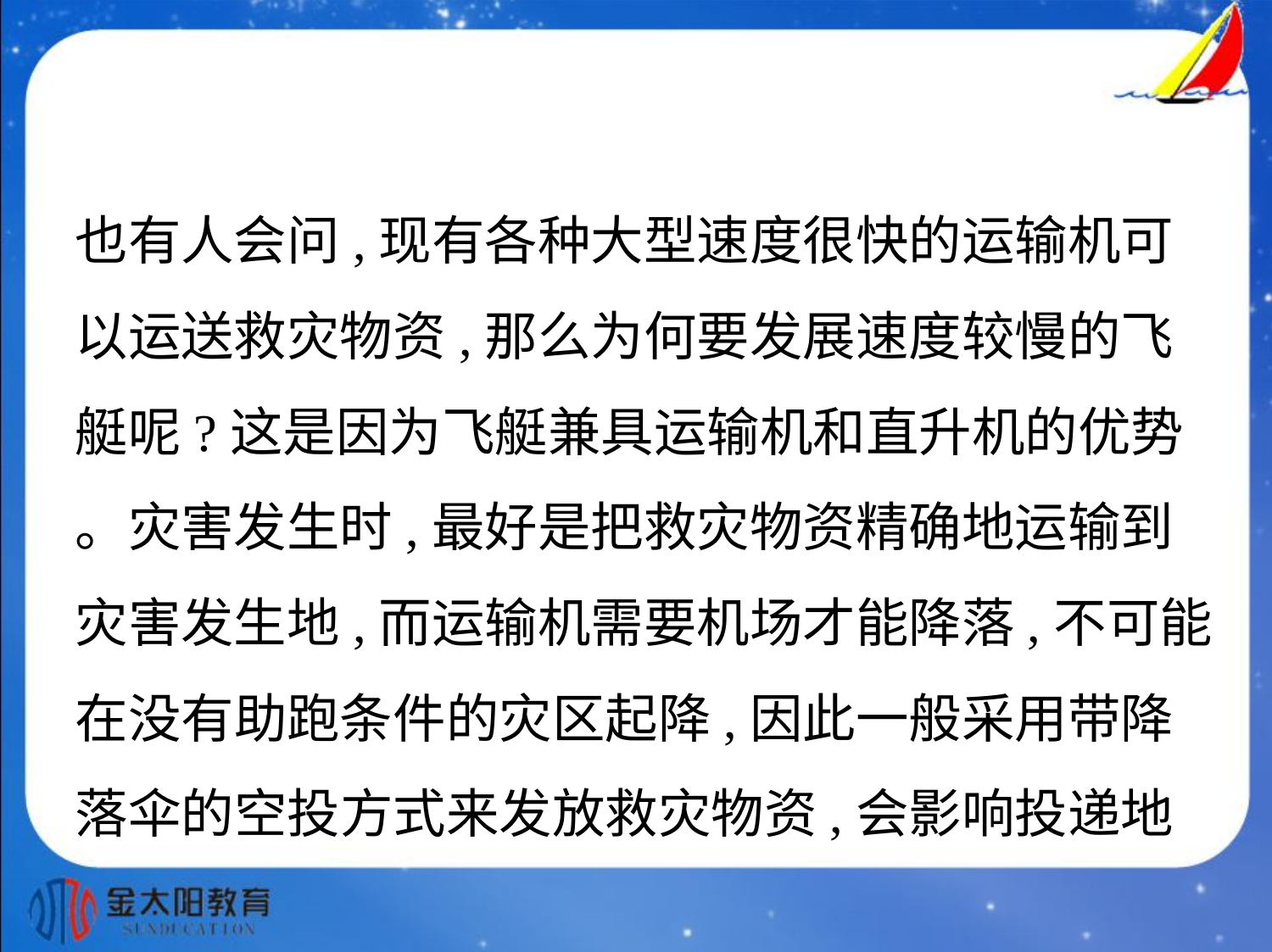

也有人会问,现有各种大型速度很快的运输机可
以运送救灾物资,那么为何要发展速度较慢的飞
艇呢?这是因为飞艇兼具运输机和直升机的优势
。灾害发生时,最好是把救灾物资精确地运输到
灾害发生地,而运输机需要机场才能降落,不可能
在没有助跑条件的灾区起降,因此一般采用带降
落伞的空投方式来发放救灾物资,会影响投递地